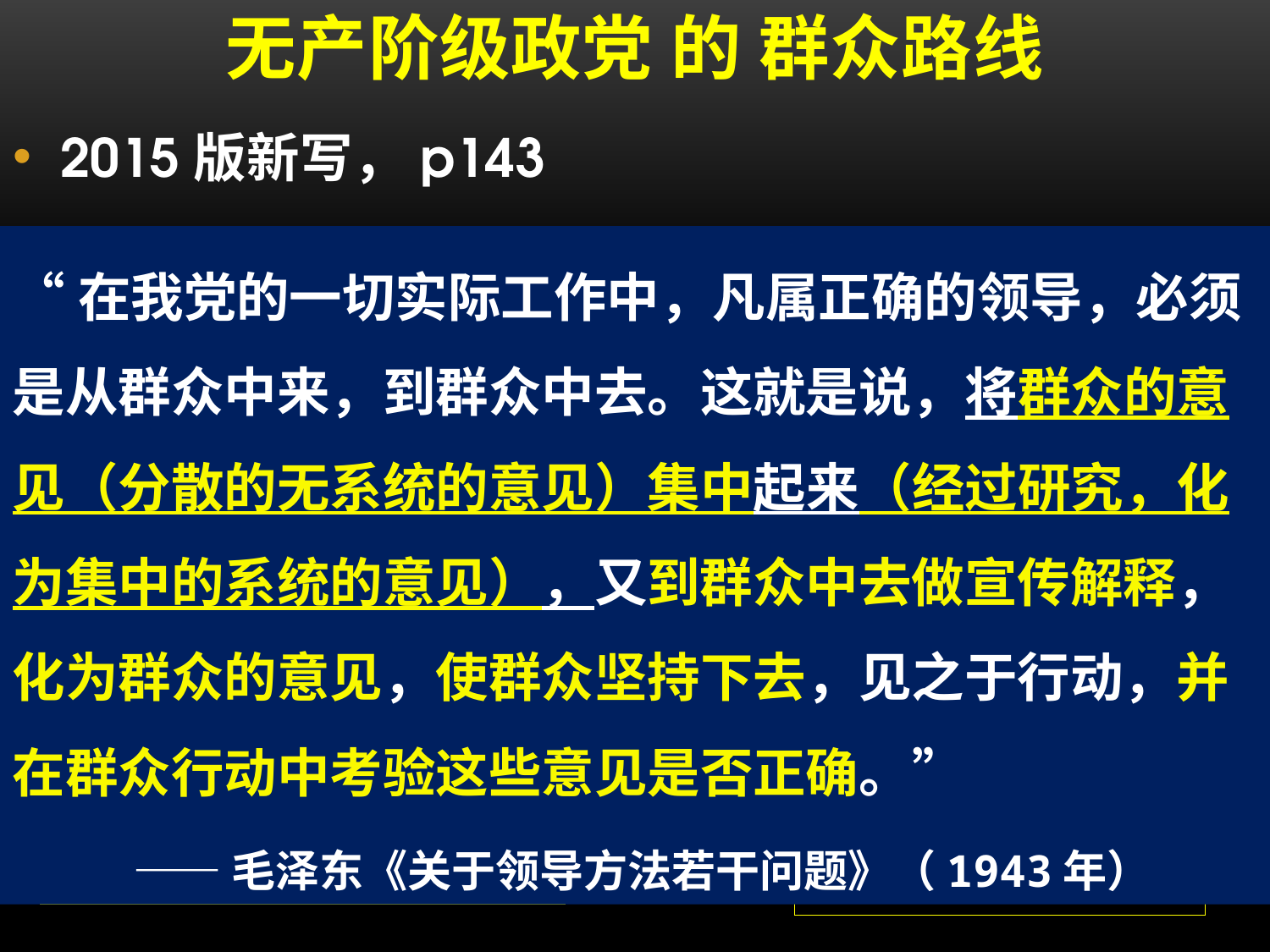

# 无产阶级政党 的 群众路线
2015版新写，p143
“一切为了群众，一切依靠群众，从群众中来，到群众中去，把党的正确主张变为群众的自觉行动。”(《中国共产党章程》)
“在我党的一切实际工作中，凡属正确的领导，必须是从群众中来，到群众中去。这就是说，将群众的意见（分散的无系统的意见）集中起来（经过研究，化为集中的系统的意见），又到群众中去做宣传解释，化为群众的意见，使群众坚持下去，见之于行动，并在群众行动中考验这些意见是否正确。”
          ——毛泽东《关于领导方法若干问题》（1943年）
一切为了群众
价值目标

一切依靠群众
力量源泉

一“来”，一“去”，一“变”
决策主体
工作方法